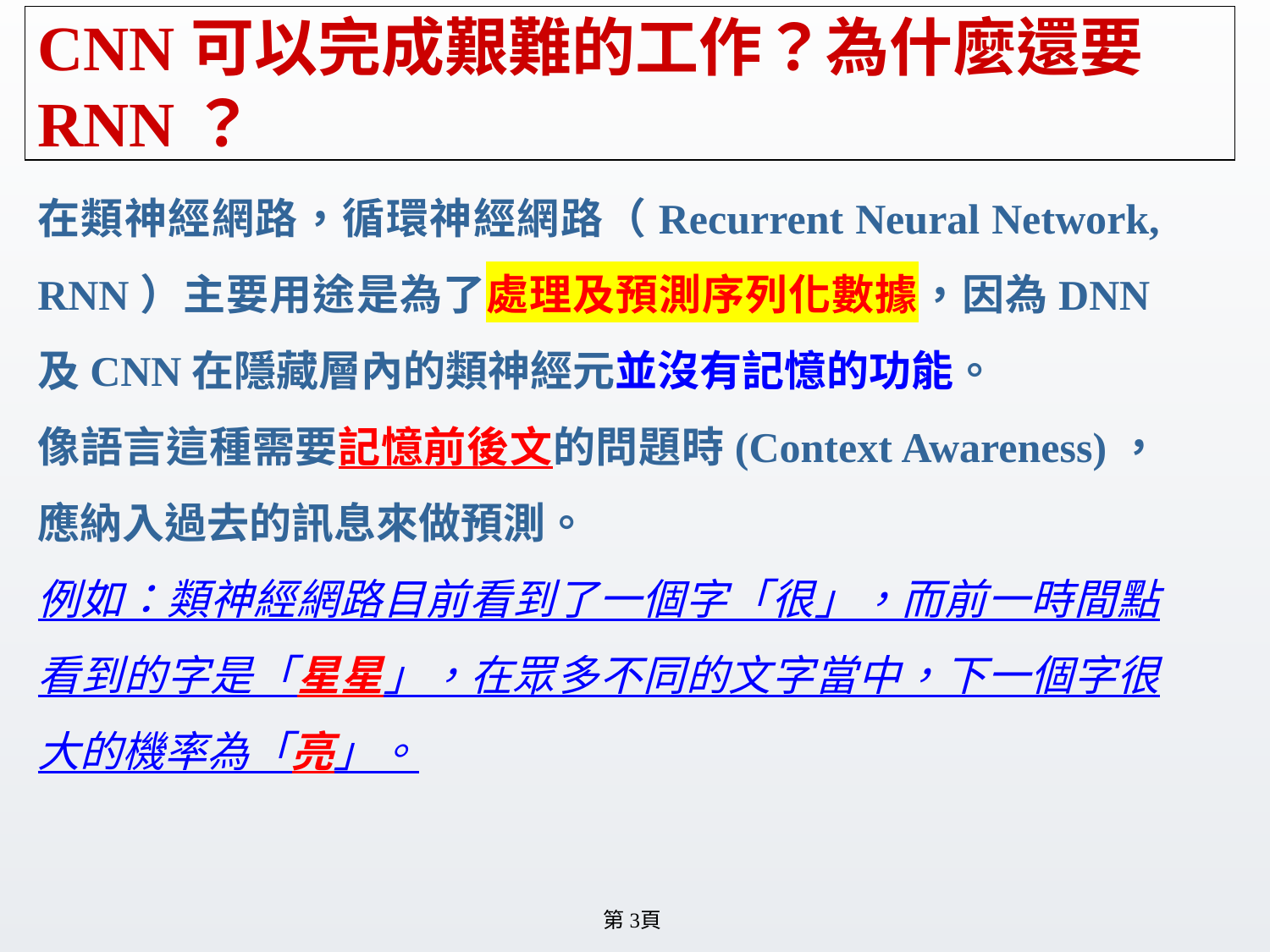

3
# CNN可以完成艱難的工作？為什麼還要RNN？
在類神經網路，循環神經網路（Recurrent Neural Network, RNN）主要用途是為了處理及預測序列化數據，因為DNN及CNN在隱藏層內的類神經元並沒有記憶的功能。
像語言這種需要記憶前後文的問題時(Context Awareness)，應納入過去的訊息來做預測。
例如：類神經網路目前看到了一個字「很」，而前一時間點看到的字是「星星」，在眾多不同的文字當中，下一個字很大的機率為「亮」。